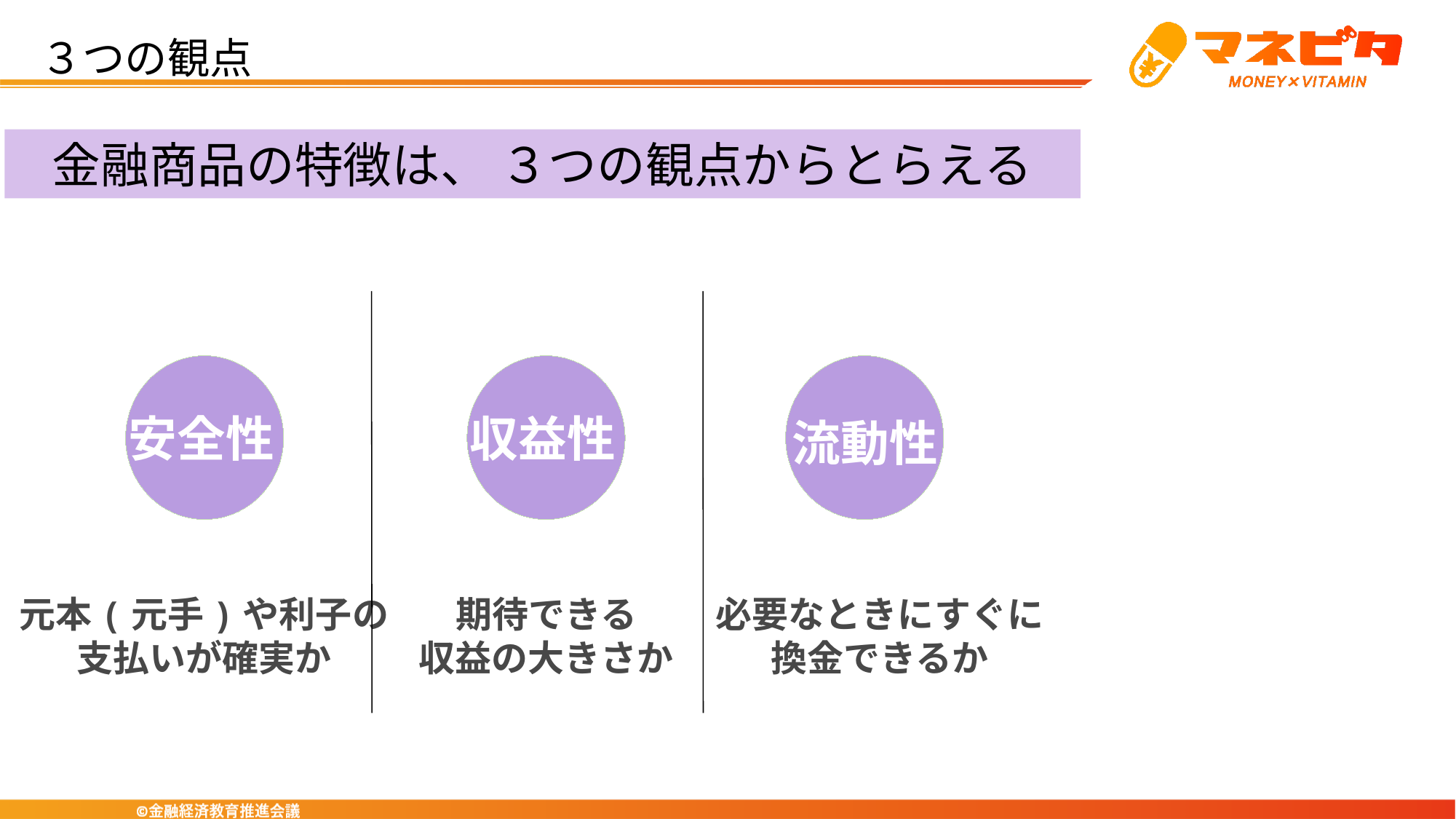

# ３つの観点
金融商品の特徴は、 ３つの観点からとらえる

収益性
期待できる
収益の大きさか

流動性
必要なときにすぐに
換金できるか

安全性
元本(元手)や利子の
支払いが確実か